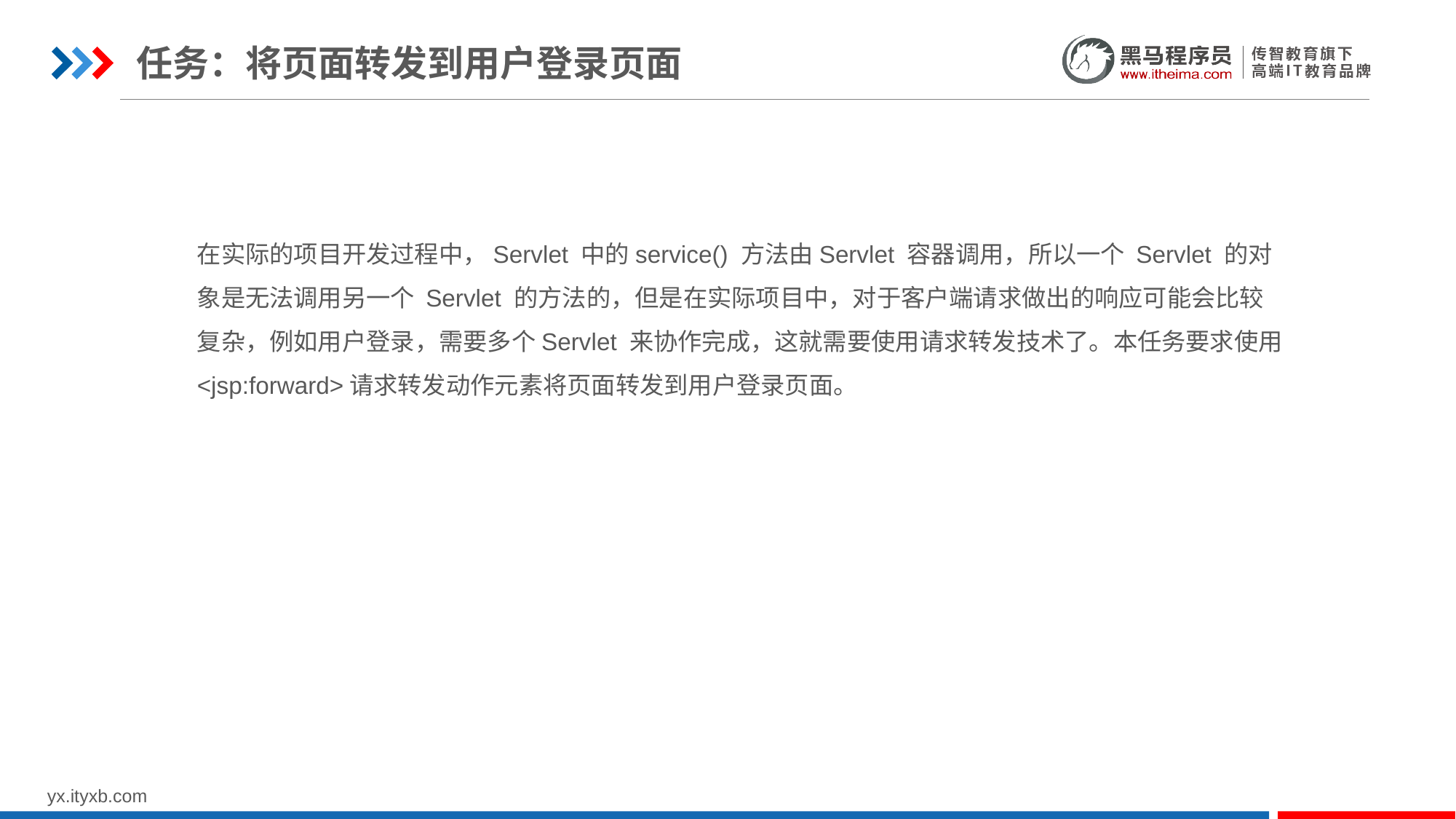

任务：将页面转发到用户登录页面
在实际的项目开发过程中，Servlet 中的service() 方法由Servlet 容器调用，所以一个 Servlet 的对象是无法调用另一个 Servlet 的方法的，但是在实际项目中，对于客户端请求做出的响应可能会比较复杂，例如用户登录，需要多个Servlet 来协作完成，这就需要使用请求转发技术了。本任务要求使用<jsp:forward>请求转发动作元素将页面转发到用户登录页面。